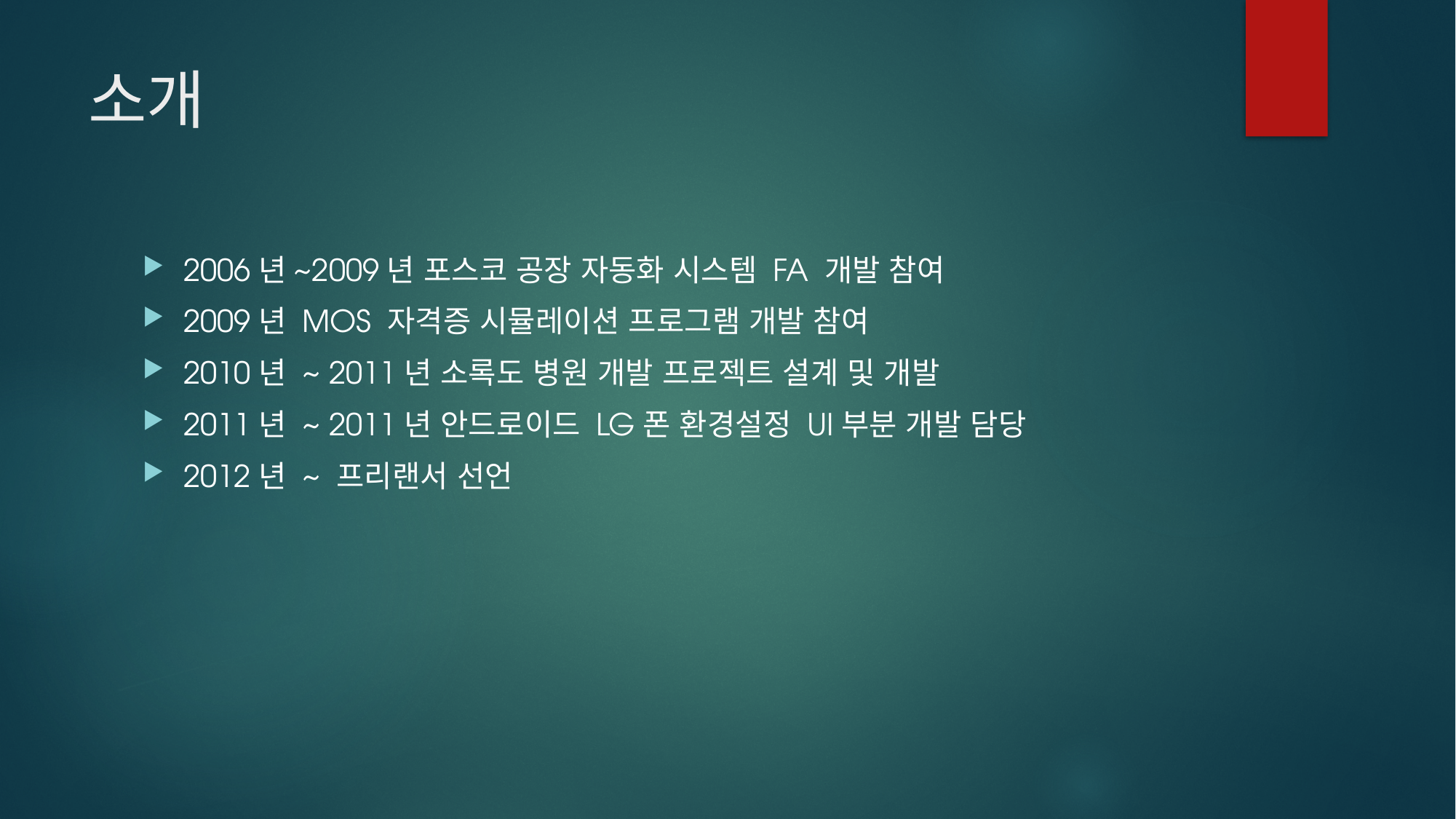

# 소개
2006년~2009년 포스코 공장 자동화 시스템 FA 개발 참여
2009년 MOS 자격증 시뮬레이션 프로그램 개발 참여
2010년 ~ 2011년 소록도 병원 개발 프로젝트 설계 및 개발
2011년 ~ 2011년 안드로이드 LG폰 환경설정 UI부분 개발 담당
2012년 ~ 프리랜서 선언